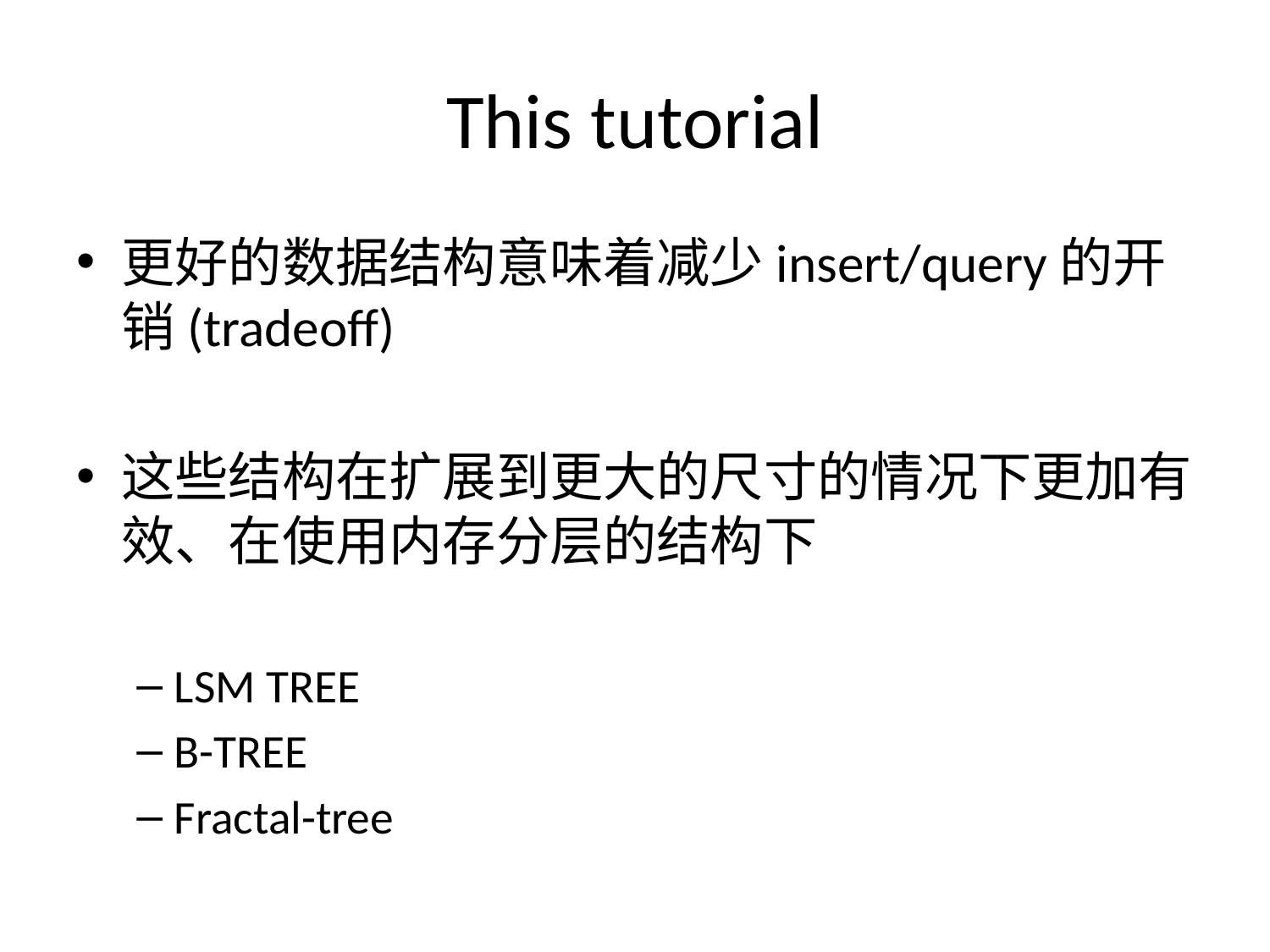

# This tutorial
更好的数据结构意味着减少insert/query的开销(tradeoff)

这些结构在扩展到更大的尺寸的情况下更加有效、在使用内存分层的结构下

LSM TREE
B-TREE
Fractal-tree